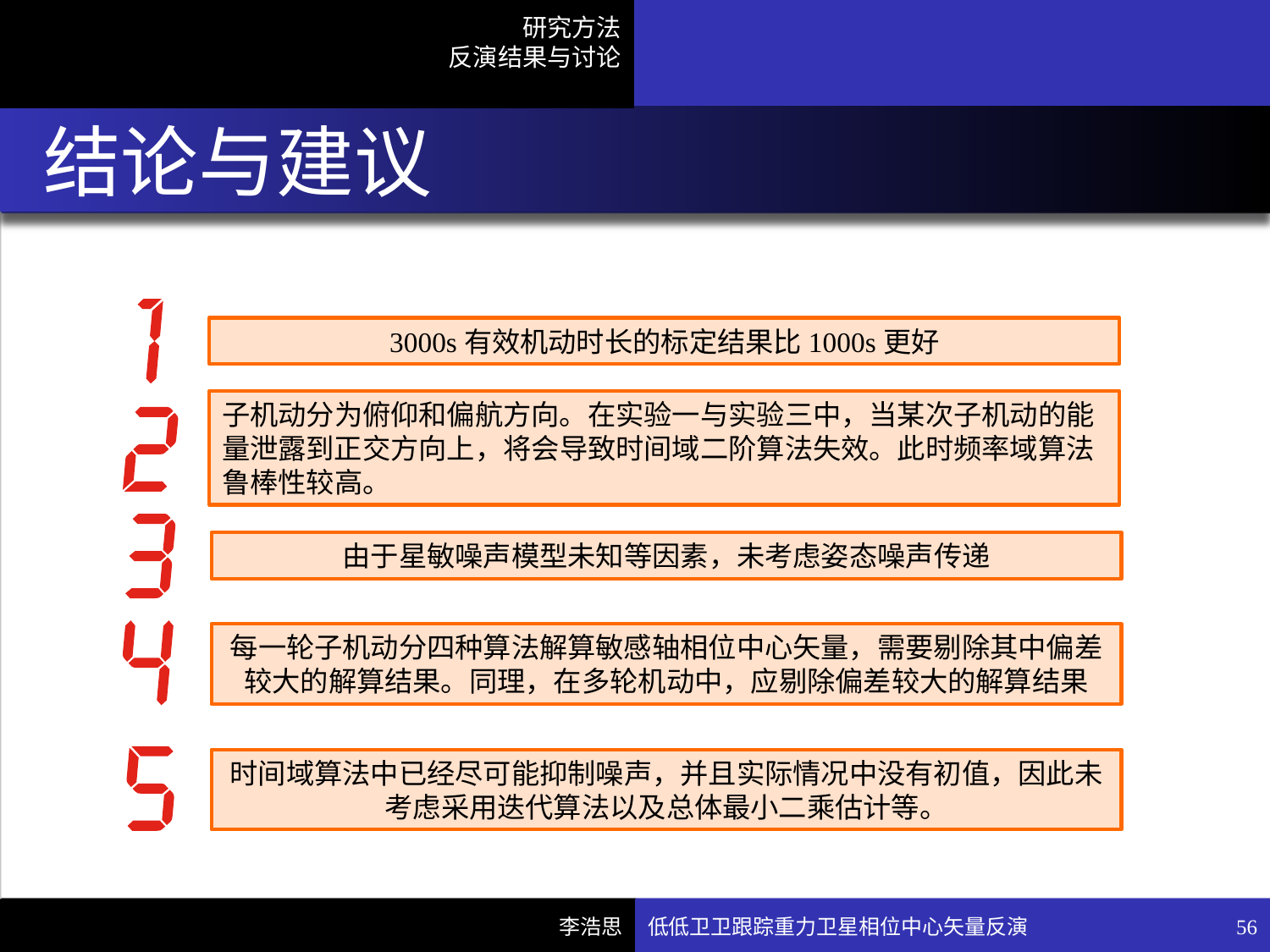

# 结论与建议

3000s有效机动时长的标定结果比1000s更好
子机动分为俯仰和偏航方向。在实验一与实验三中，当某次子机动的能量泄露到正交方向上，将会导致时间域二阶算法失效。此时频率域算法鲁棒性较高。

由于星敏噪声模型未知等因素，未考虑姿态噪声传递

每一轮子机动分四种算法解算敏感轴相位中心矢量，需要剔除其中偏差较大的解算结果。同理，在多轮机动中，应剔除偏差较大的解算结果

时间域算法中已经尽可能抑制噪声，并且实际情况中没有初值，因此未考虑采用迭代算法以及总体最小二乘估计等。
低低卫卫跟踪重力卫星相位中心矢量反演
56